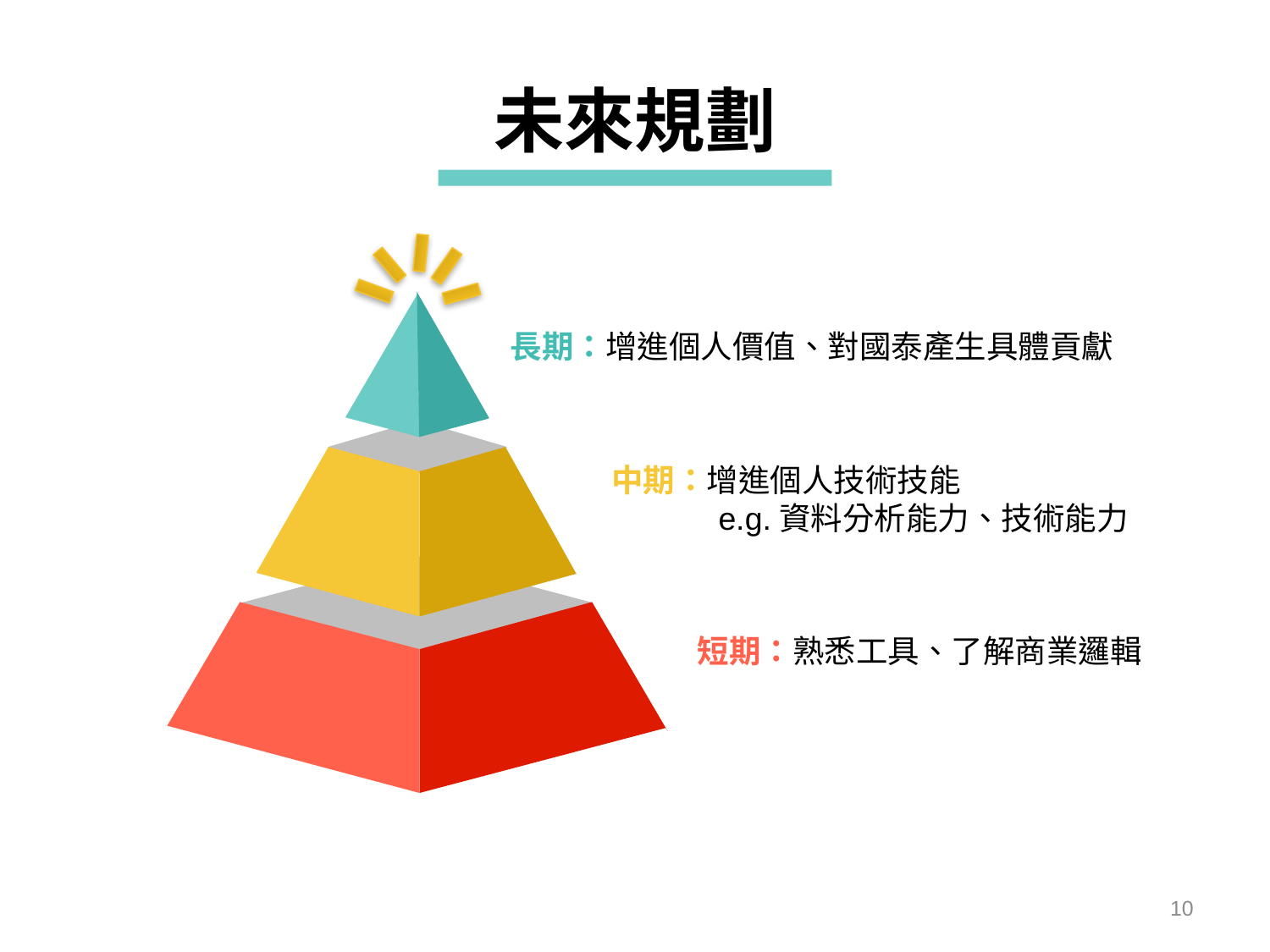

未來規劃

長期：增進個人價值、對國泰產生具體貢獻

中期：增進個人技術技能
            e.g.資料分析能力、技術能力

短期：熟悉工具、了解商業邏輯
10